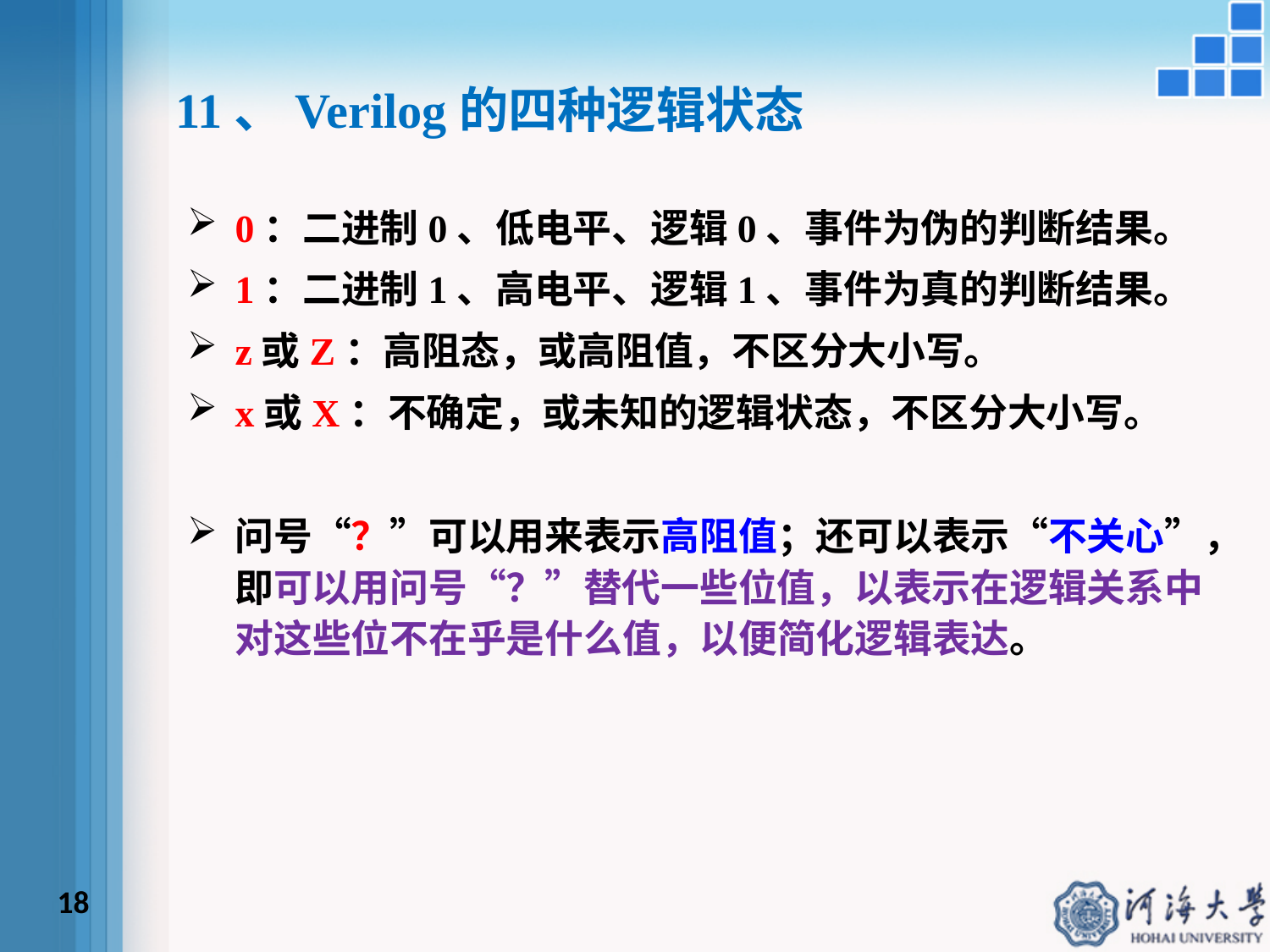

11、Verilog的四种逻辑状态
0：二进制0、低电平、逻辑0、事件为伪的判断结果。
1：二进制1、高电平、逻辑1、事件为真的判断结果。
z或Z：高阻态，或高阻值，不区分大小写。
x或X：不确定，或未知的逻辑状态，不区分大小写。

问号“？”可以用来表示高阻值；还可以表示“不关心”，即可以用问号“？”替代一些位值，以表示在逻辑关系中对这些位不在乎是什么值，以便简化逻辑表达。
18